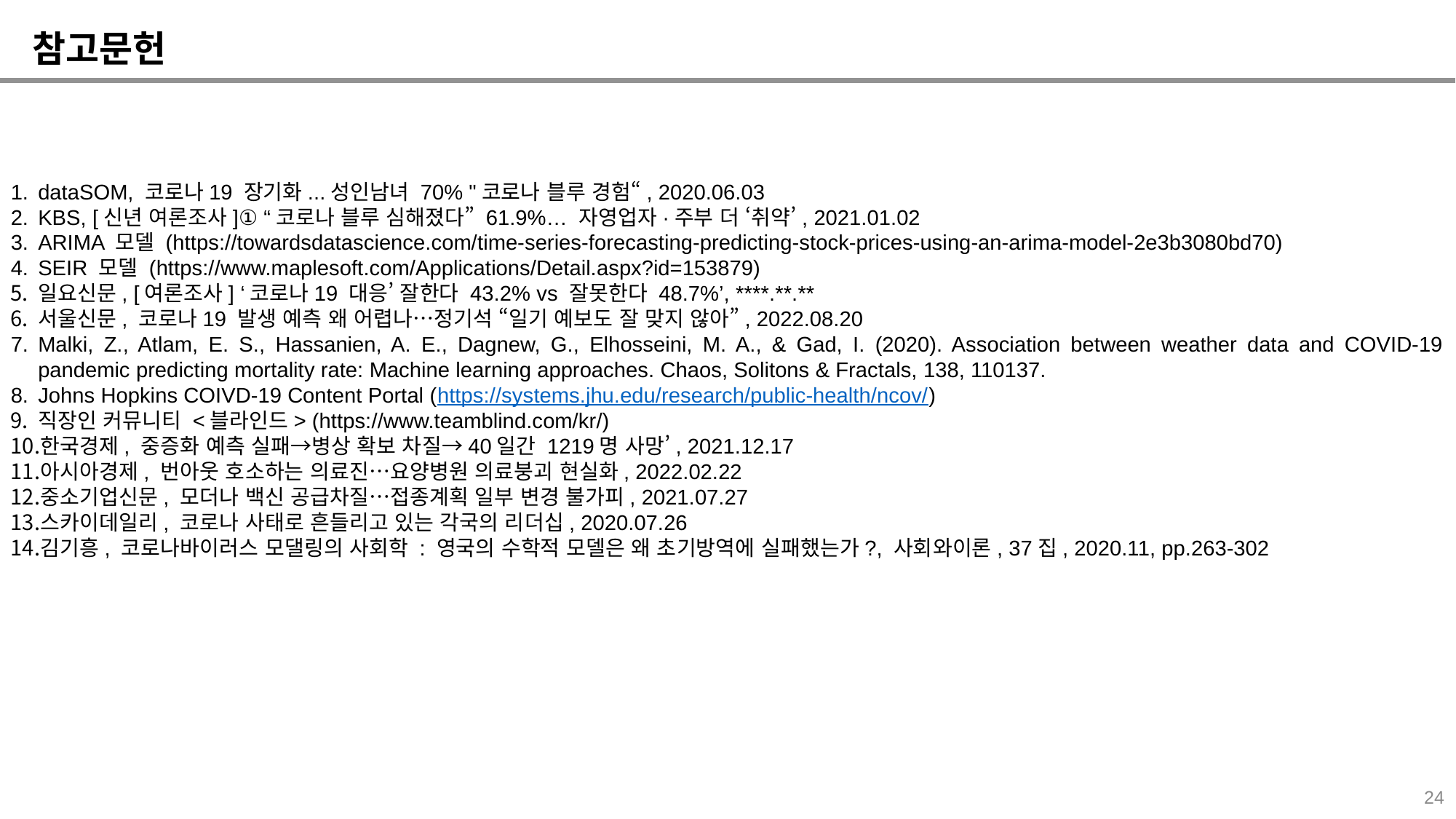

참고문헌
dataSOM, 코로나19 장기화...성인남녀 70% "코로나 블루 경험“, 2020.06.03
KBS, [신년 여론조사]① “코로나 블루 심해졌다” 61.9%… 자영업자·주부 더 ‘취약’, 2021.01.02
ARIMA 모델 (https://towardsdatascience.com/time-series-forecasting-predicting-stock-prices-using-an-arima-model-2e3b3080bd70)
SEIR 모델 (https://www.maplesoft.com/Applications/Detail.aspx?id=153879)
일요신문, [여론조사] ‘코로나19 대응’ 잘한다 43.2% vs 잘못한다 48.7%’, ****.**.**
서울신문, 코로나19 발생 예측 왜 어렵나…정기석 “일기 예보도 잘 맞지 않아”, 2022.08.20
Malki, Z., Atlam, E. S., Hassanien, A. E., Dagnew, G., Elhosseini, M. A., & Gad, I. (2020). Association between weather data and COVID-19 pandemic predicting mortality rate: Machine learning approaches. Chaos, Solitons & Fractals, 138, 110137.
Johns Hopkins COIVD-19 Content Portal (https://systems.jhu.edu/research/public-health/ncov/)
직장인 커뮤니티 <블라인드> (https://www.teamblind.com/kr/)
한국경제, 중증화 예측 실패→병상 확보 차질→40일간 1219명 사망’, 2021.12.17
아시아경제, 번아웃 호소하는 의료진…요양병원 의료붕괴 현실화, 2022.02.22
중소기업신문, 모더나 백신 공급차질…접종계획 일부 변경 불가피, 2021.07.27
스카이데일리, 코로나 사태로 흔들리고 있는 각국의 리더십, 2020.07.26
김기흥, 코로나바이러스 모댈링의 사회학 : 영국의 수학적 모델은 왜 초기방역에 실패했는가?, 사회와이론, 37집, 2020.11, pp.263-302
24